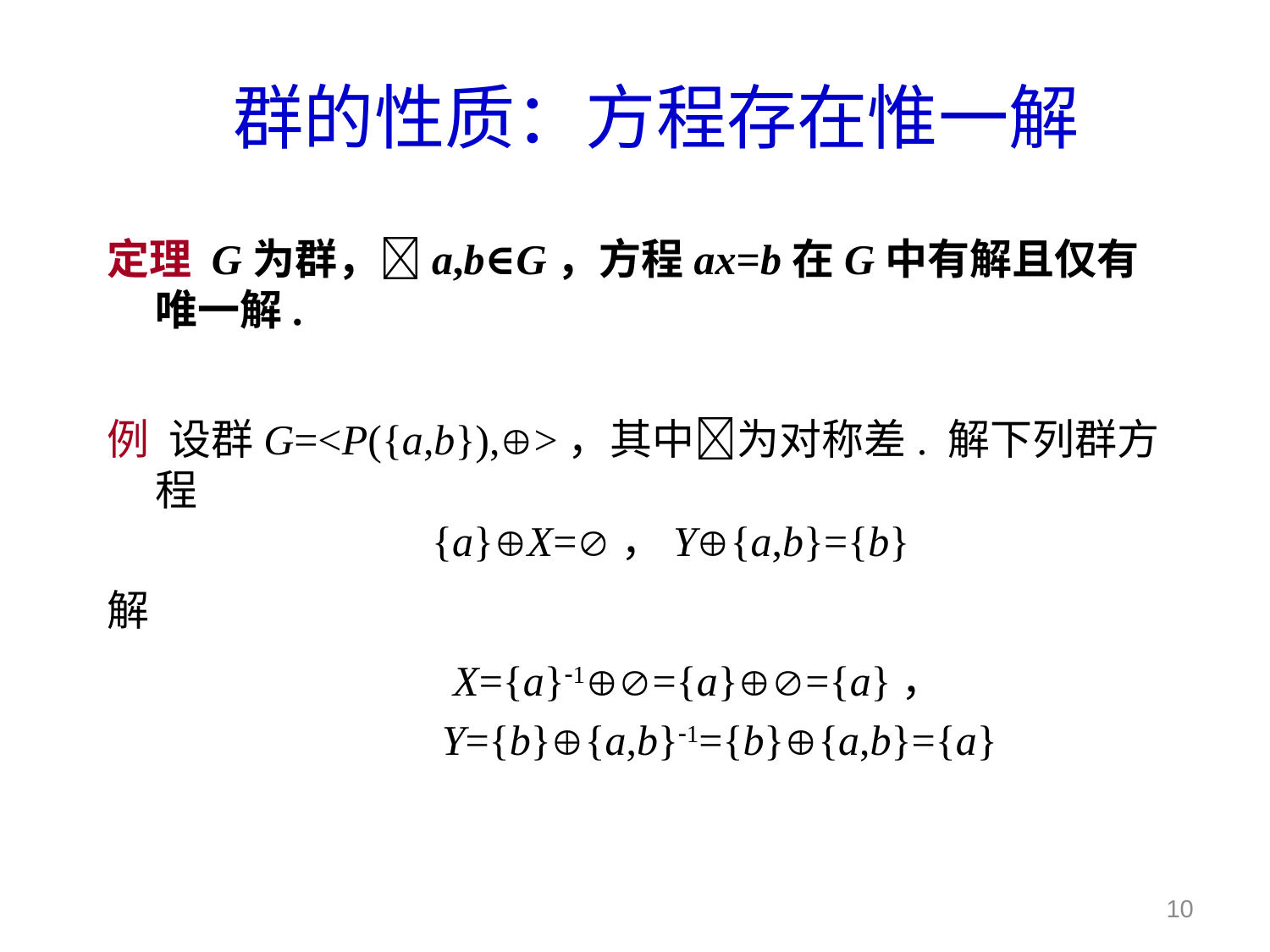

# 群的性质：方程存在惟一解
定理 G为群，∀a,b∈G，方程ax=b在G中有解且仅有唯一解.

例  设群G=<P({a,b}),⊕>，其中⊕为对称差. 解下列群方程
                            {a}⊕X=∅，Y⊕{a,b}={b}
解
            X={a}−1⊕∅={a}⊕∅={a}，
                Y={b}⊕{a,b}−1={b}⊕{a,b}={a}

10